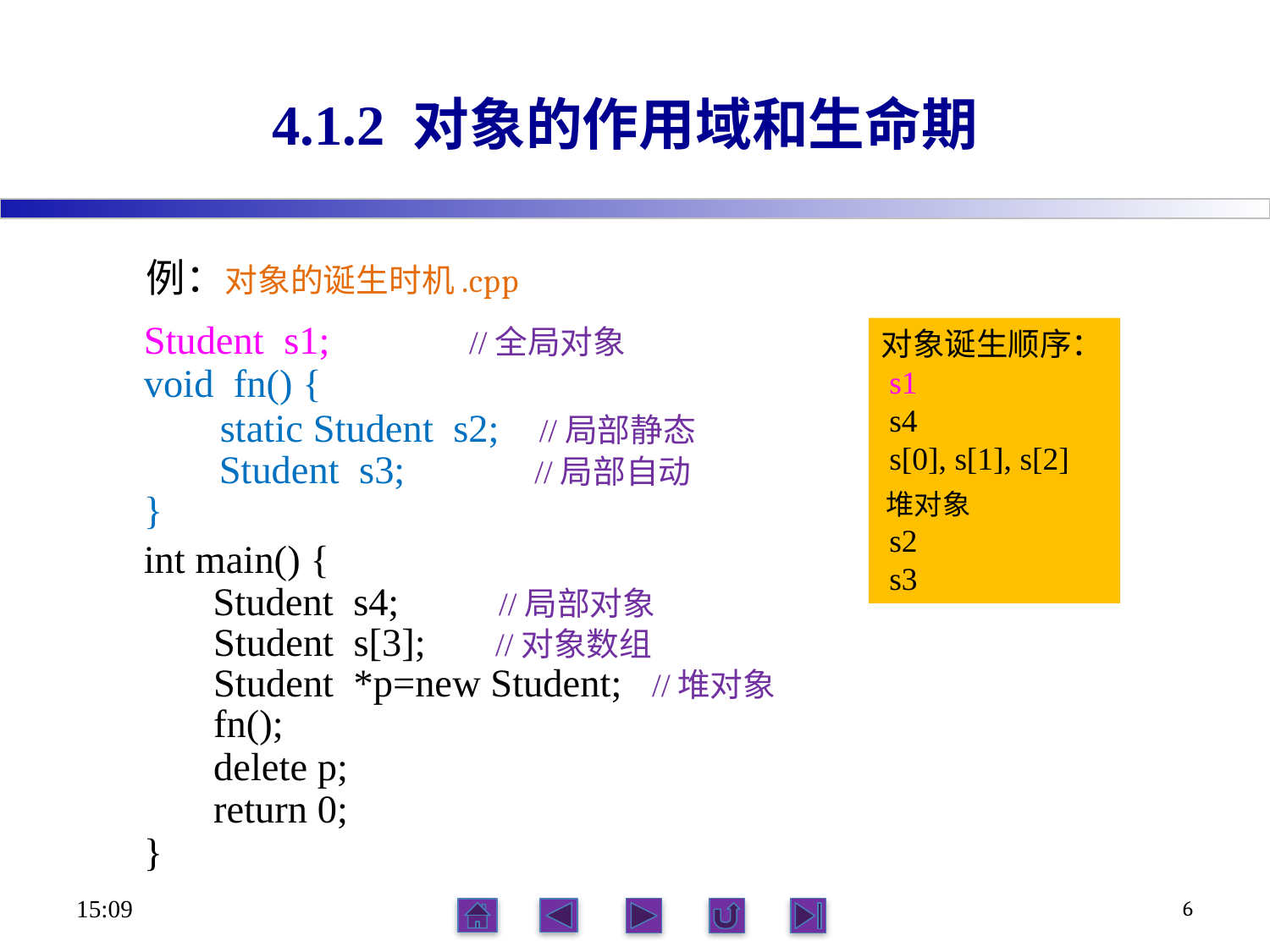

# 4.1.2 对象的作用域和生命期
  例：对象的诞生时机.cpp
Student  s1;              //全局对象
void  fn() {
        static Student  s2;    //局部静态
        Student  s3;             //局部自动
}
int main() {
        Student  s4;          //局部对象
       Student  s[3];       //对象数组
       Student  *p=new Student;   //堆对象
       fn();
       delete p;
       return 0;
}
对象诞生顺序：
 s1
 s4
 s[0], s[1], s[2]
 堆对象
 s2
 s3
15:09
6